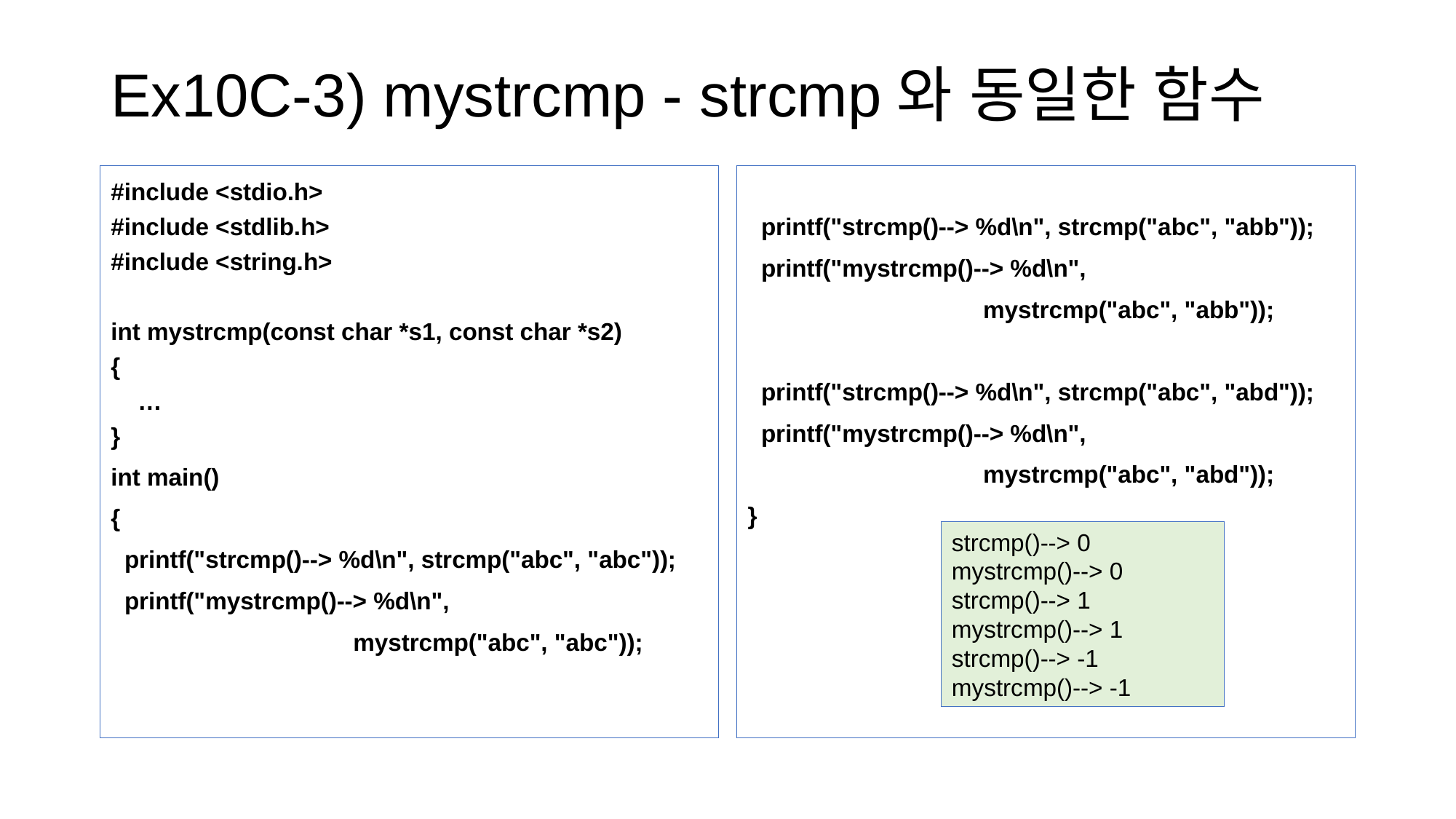

# Ex10C-3) mystrcmp - strcmp와 동일한 함수
#include <stdio.h>
#include <stdlib.h>
#include <string.h>

int mystrcmp(const char *s1, const char *s2)
{
    …
}
int main()
{
  printf("strcmp()--> %d\n", strcmp("abc", "abc"));
  printf("mystrcmp()--> %d\n",
                                    mystrcmp("abc", "abc"));

  printf("strcmp()--> %d\n", strcmp("abc", "abb"));
  printf("mystrcmp()--> %d\n",
                                   mystrcmp("abc", "abb"));

  printf("strcmp()--> %d\n", strcmp("abc", "abd"));
  printf("mystrcmp()--> %d\n",
                                   mystrcmp("abc", "abd"));
}
strcmp()--> 0
mystrcmp()--> 0
strcmp()--> 1
mystrcmp()--> 1
strcmp()--> -1
mystrcmp()--> -1